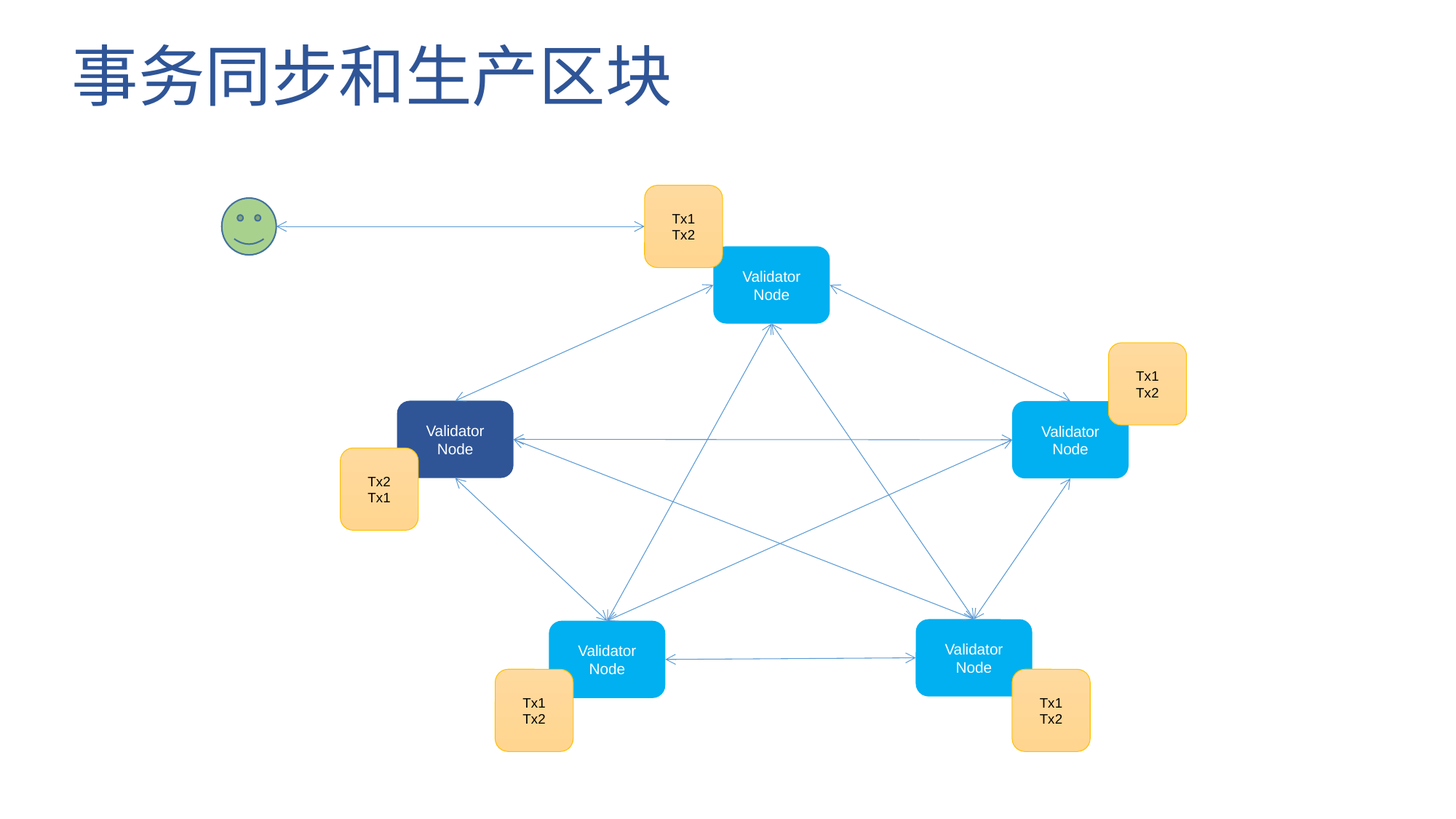

事务同步和生产区块
Tx1
Tx2

Validator Node
Tx1
Tx2
Validator Node
Validator Node
Tx2
Tx1
Validator Node
Validator Node
Tx1
Tx2
Tx1
Tx2